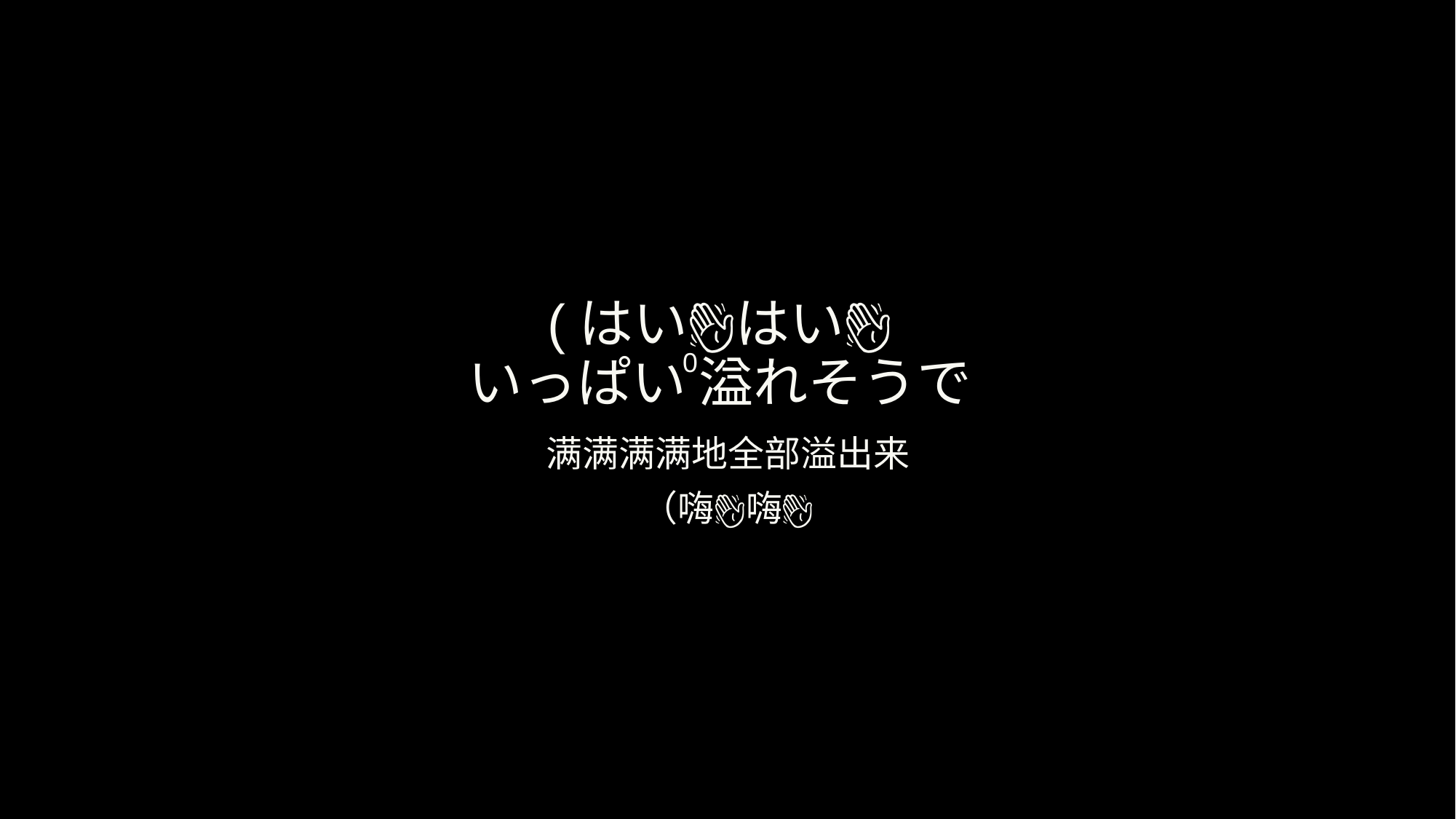

# (はい👋はい👋 いっぱい 溢れそうで
0
满满满满地全部溢出来
（嗨👋嗨👋